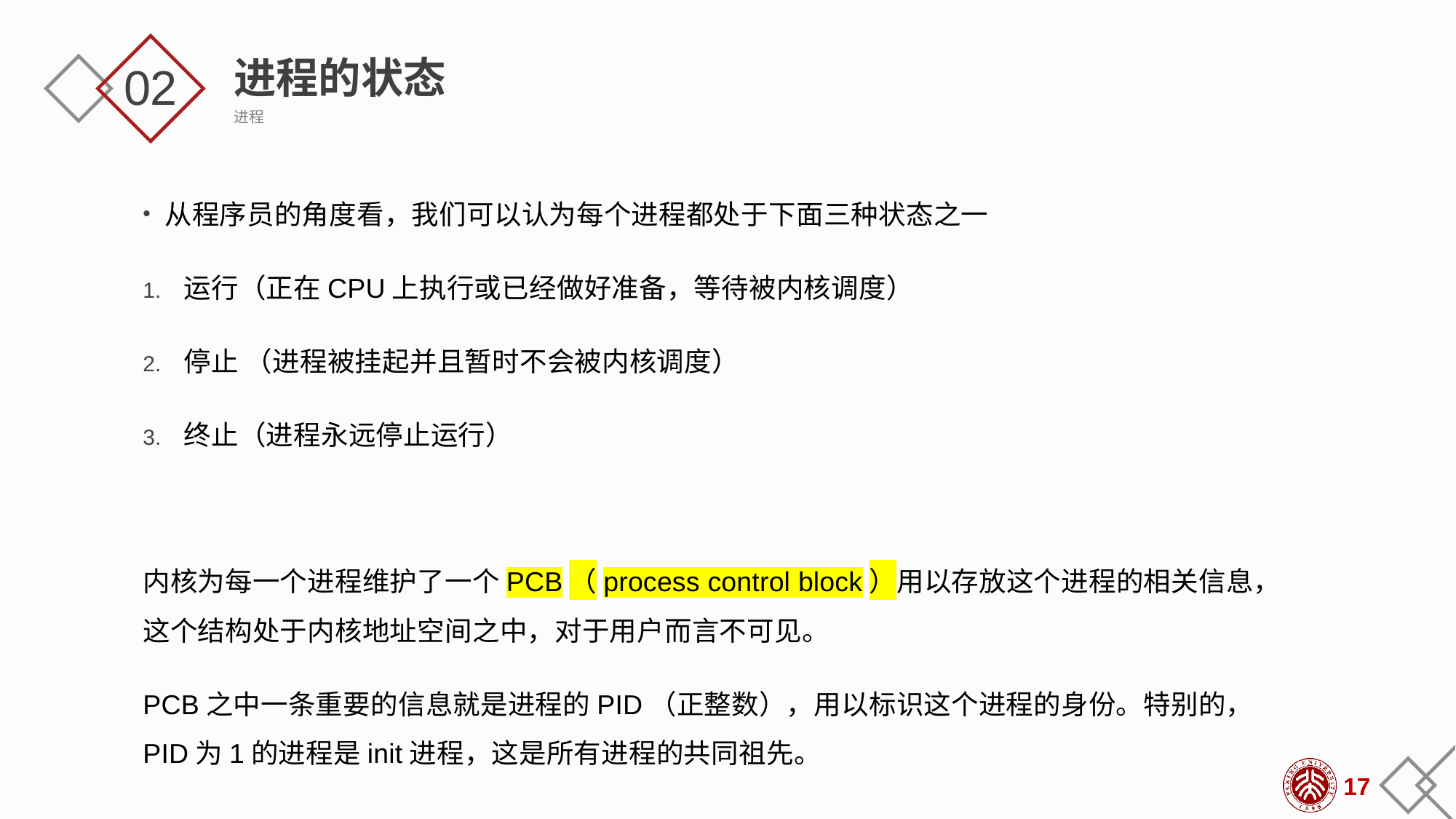

进程的状态
进程
02

从程序员的角度看，我们可以认为每个进程都处于下面三种状态之一
运行（正在CPU上执行或已经做好准备，等待被内核调度）
停止 （进程被挂起并且暂时不会被内核调度）
终止（进程永远停止运行）

内核为每一个进程维护了一个PCB（process control block）用以存放这个进程的相关信息，这个结构处于内核地址空间之中，对于用户而言不可见。
PCB之中一条重要的信息就是进程的PID（正整数），用以标识这个进程的身份。特别的，PID为1的进程是init进程，这是所有进程的共同祖先。
17